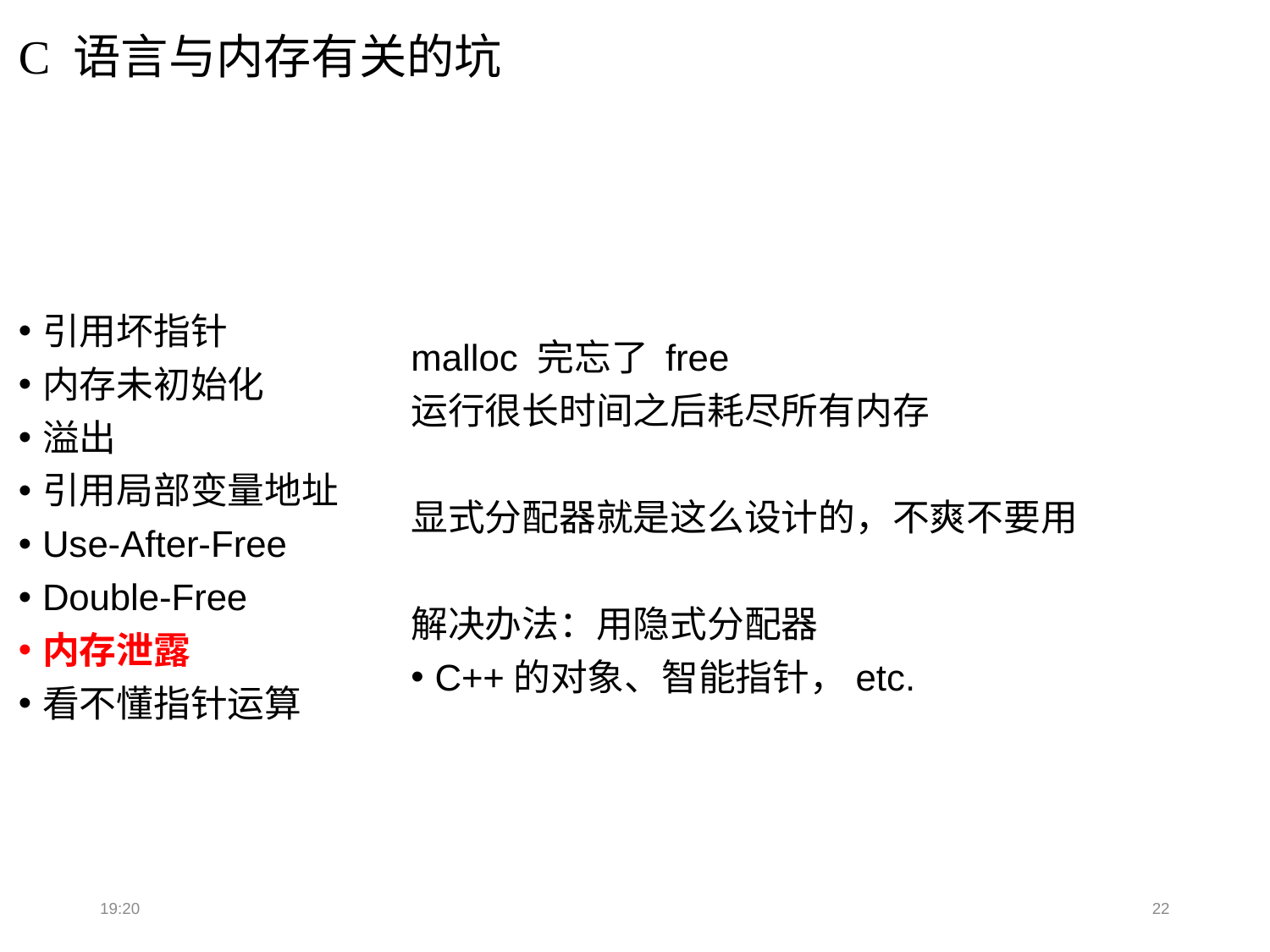

# C 语言与内存有关的坑
引用坏指针
内存未初始化
溢出
引用局部变量地址
Use-After-Free
Double-Free
内存泄露
看不懂指针运算
malloc 完忘了 free
运行很长时间之后耗尽所有内存

显式分配器就是这么设计的，不爽不要用

解决办法：用隐式分配器
C++的对象、智能指针，etc.
19:20
22